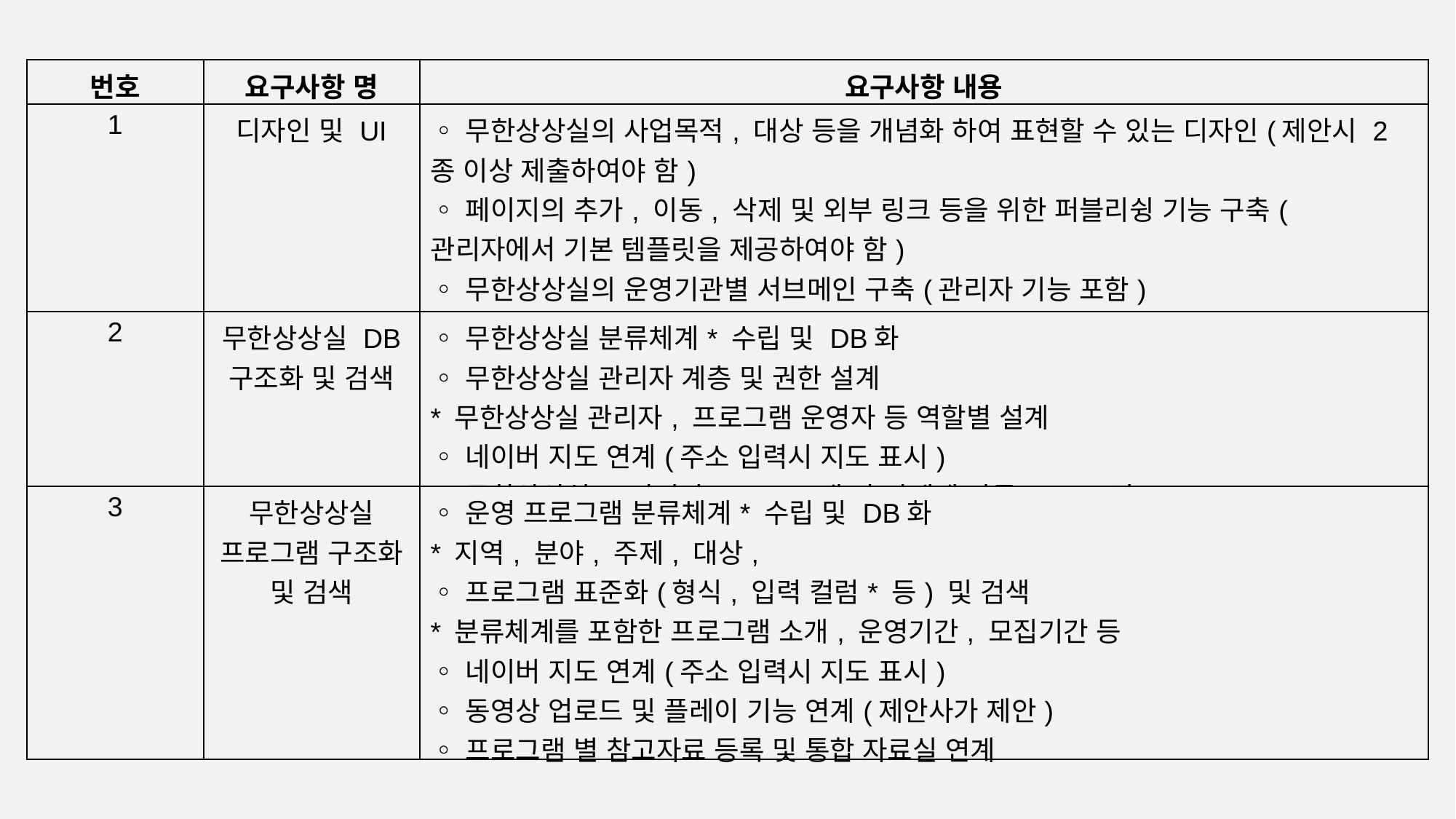

| 번호 | 요구사항 명 | 요구사항 내용 |
| --- | --- | --- |
| 1 | 디자인 및 UI | ◦무한상상실의 사업목적, 대상 등을 개념화 하여 표현할 수 있는 디자인(제안시 2종 이상 제출하여야 함) ◦페이지의 추가, 이동, 삭제 및 외부 링크 등을 위한 퍼블리슁 기능 구축(관리자에서 기본 템플릿을 제공하여야 함) ◦무한상상실의 운영기관별 서브메인 구축(관리자 기능 포함) |
| 2 | 무한상상실 DB 구조화 및 검색 | ◦무한상상실 분류체계\* 수립 및 DB화 ◦무한상상실 관리자 계층 및 권한 설계 \* 무한상상실 관리자, 프로그램 운영자 등 역할별 설계 ◦네이버 지도 연계(주소 입력시 지도 표시) ◦무한상상실 - 관리자 - 프로그램 간 관계에 따른 DB 구성 |
| 3 | 무한상상실 프로그램 구조화 및 검색 | ◦운영 프로그램 분류체계\* 수립 및 DB화 \* 지역, 분야, 주제, 대상, ◦프로그램 표준화(형식, 입력 컬럼\* 등) 및 검색 \* 분류체계를 포함한 프로그램 소개, 운영기간, 모집기간 등 ◦네이버 지도 연계(주소 입력시 지도 표시) ◦동영상 업로드 및 플레이 기능 연계(제안사가 제안) ◦프로그램 별 참고자료 등록 및 통합 자료실 연계 |